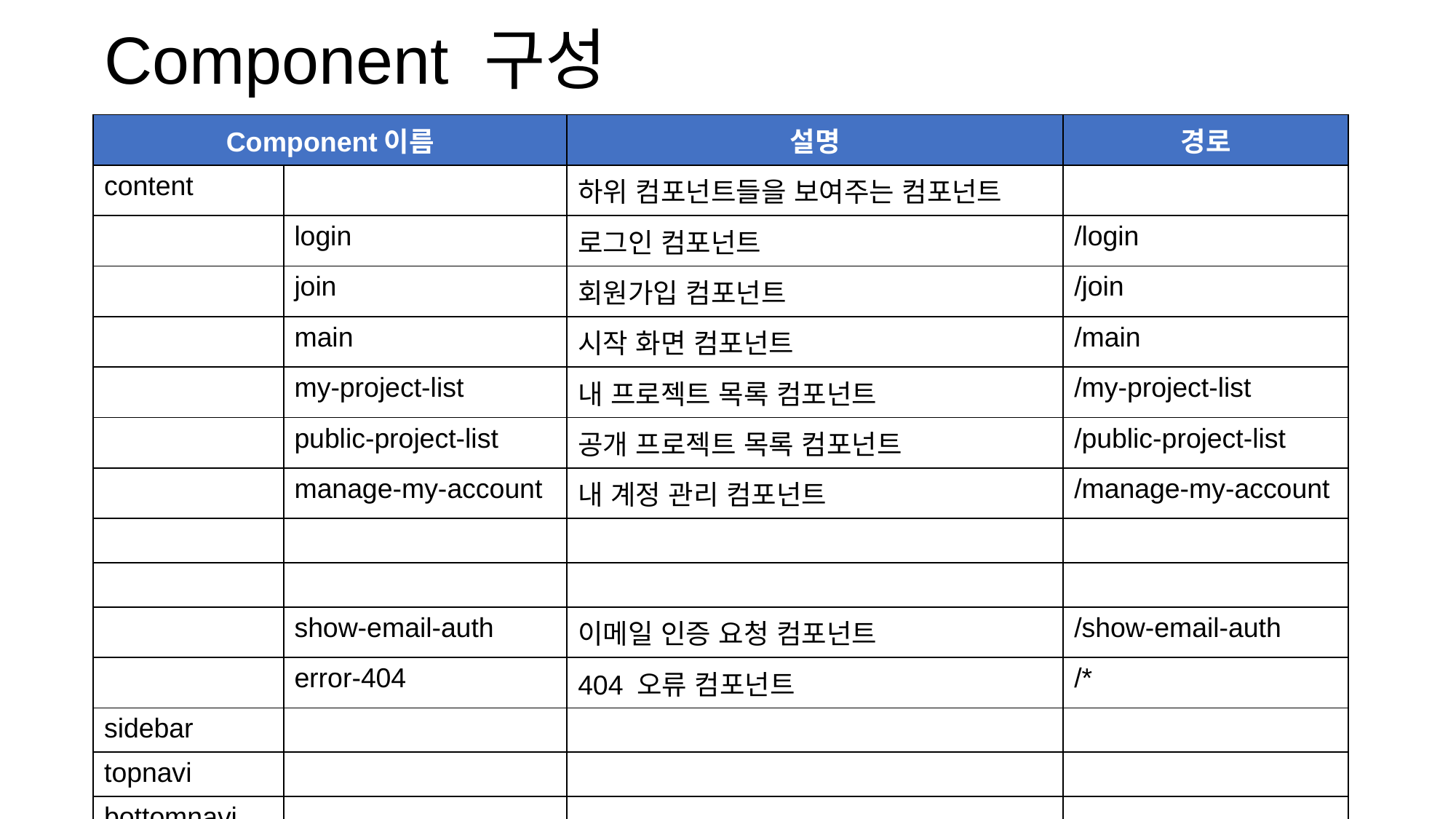

# Component 구성
| Component이름 |  | 설명 | 경로 |
| --- | --- | --- | --- |
| content |  | 하위 컴포넌트들을 보여주는 컴포넌트 |  |
|  | login | 로그인 컴포넌트 | /login |
|  | join | 회원가입 컴포넌트 | /join |
|  | main | 시작 화면 컴포넌트 | /main |
|  | my-project-list | 내 프로젝트 목록 컴포넌트 | /my-project-list |
|  | public-project-list | 공개 프로젝트 목록 컴포넌트 | /public-project-list |
|  | manage-my-account | 내 계정 관리 컴포넌트 | /manage-my-account |
|  |  |  |  |
|  |  |  |  |
|  | show-email-auth | 이메일 인증 요청 컴포넌트 | /show-email-auth |
|  | error-404 | 404 오류 컴포넌트 | /\* |
| sidebar |  |  |  |
| topnavi |  |  |  |
| bottomnavi |  |  |  |